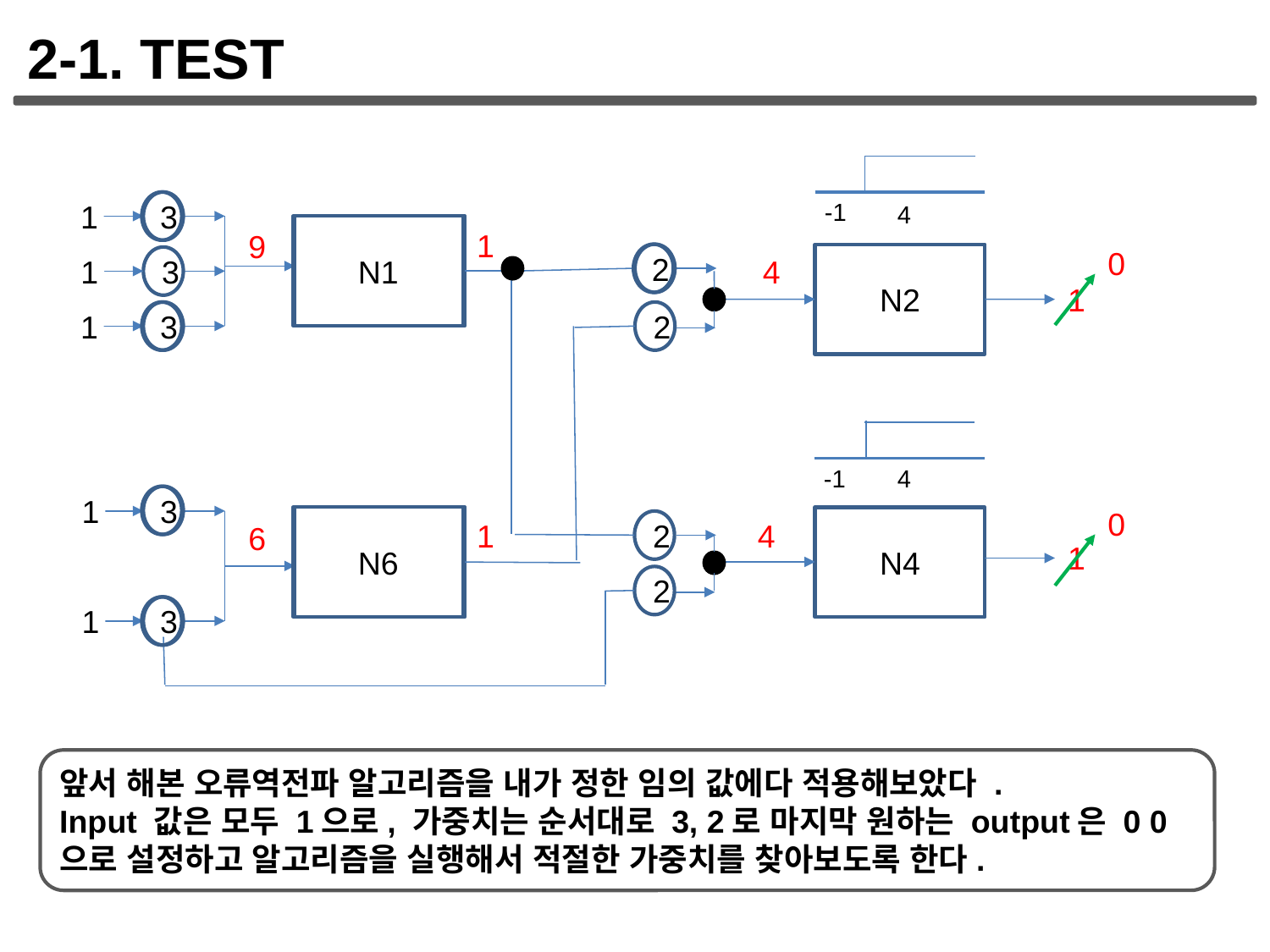

2-1. TEST

-1
1
3

4
N1

1
9
0
2

N2
4
1
3

1

1
3

2
4
-1
3
1

0
N6

N4
4
1
2
6
1

2
3
1

앞서 해본 오류역전파 알고리즘을 내가 정한 임의 값에다 적용해보았다 .
Input 값은 모두 1으로, 가중치는 순서대로 3, 2로 마지막 원하는 output은 0 0
으로 설정하고 알고리즘을 실행해서 적절한 가중치를 찾아보도록 한다.